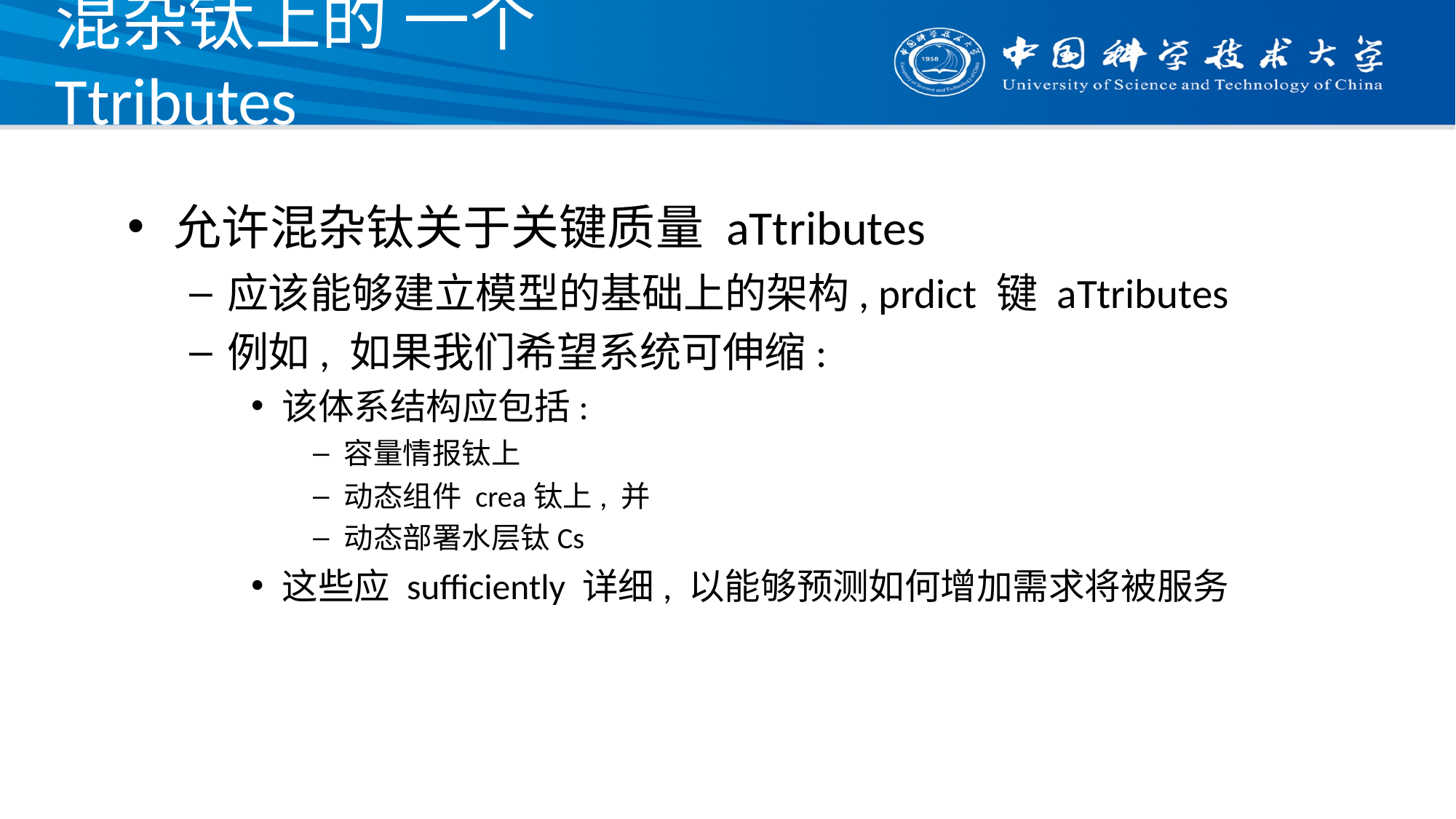

# 混杂钛上的 一个Ttributes
允许混杂钛关于关键质量 aTtributes
应该能够建立模型的基础上的架构, prdict 键 aTtributes
例如, 如果我们希望系统可伸缩:
该体系结构应包括:
容量情报钛上
动态组件 crea钛上, 并
动态部署水层钛Cs
这些应 suﬃciently 详细, 以能够预测如何增加需求将被服务